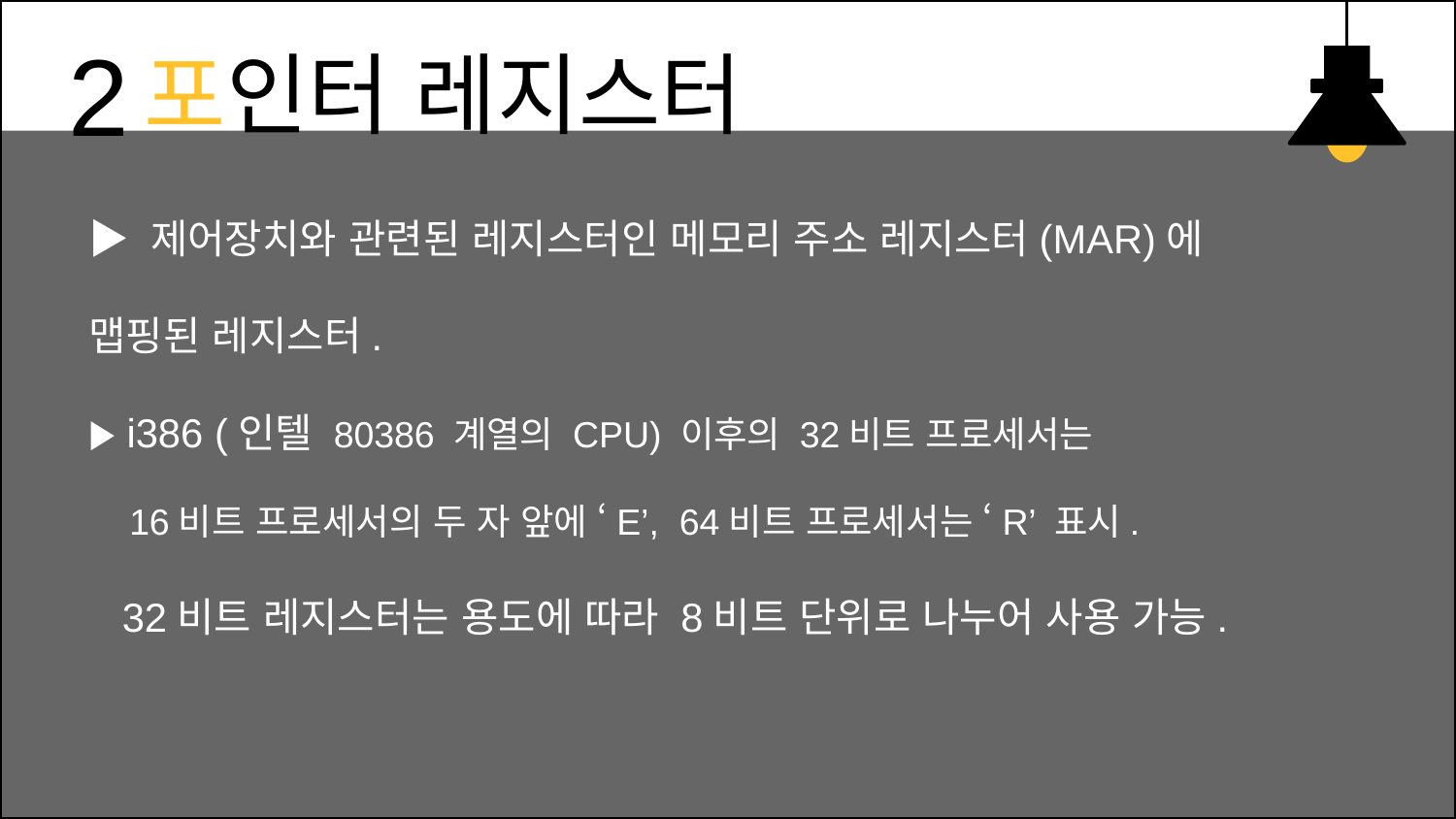

2
포인터 레지스터
▶ 제어장치와 관련된 레지스터인 메모리 주소 레지스터(MAR)에 맵핑된 레지스터.
▶ i386 (인텔 80386 계열의 CPU) 이후의 32비트 프로세서는
    16비트 프로세서의 두 자 앞에 ‘E’,  64비트 프로세서는 ‘R’ 표시.
   32비트 레지스터는 용도에 따라 8비트 단위로 나누어 사용 가능.